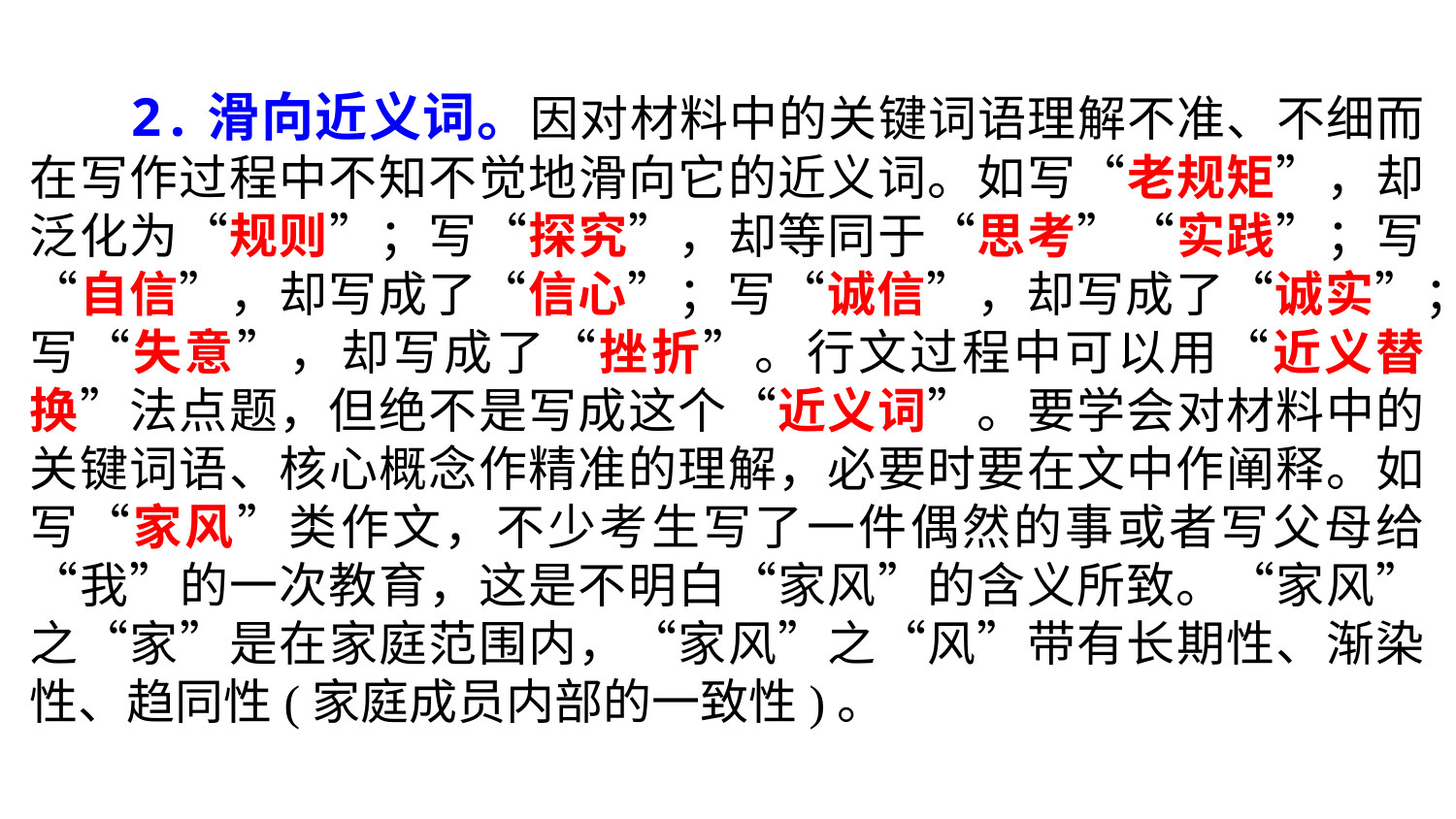

2.滑向近义词。因对材料中的关键词语理解不准、不细而在写作过程中不知不觉地滑向它的近义词。如写“老规矩”，却泛化为“规则”；写“探究”，却等同于“思考”“实践”；写“自信”，却写成了“信心”；写“诚信”，却写成了“诚实”；写“失意”，却写成了“挫折”。行文过程中可以用“近义替换”法点题，但绝不是写成这个“近义词”。要学会对材料中的关键词语、核心概念作精准的理解，必要时要在文中作阐释。如写“家风”类作文，不少考生写了一件偶然的事或者写父母给“我”的一次教育，这是不明白“家风”的含义所致。“家风”之“家”是在家庭范围内，“家风”之“风”带有长期性、渐染性、趋同性(家庭成员内部的一致性)。